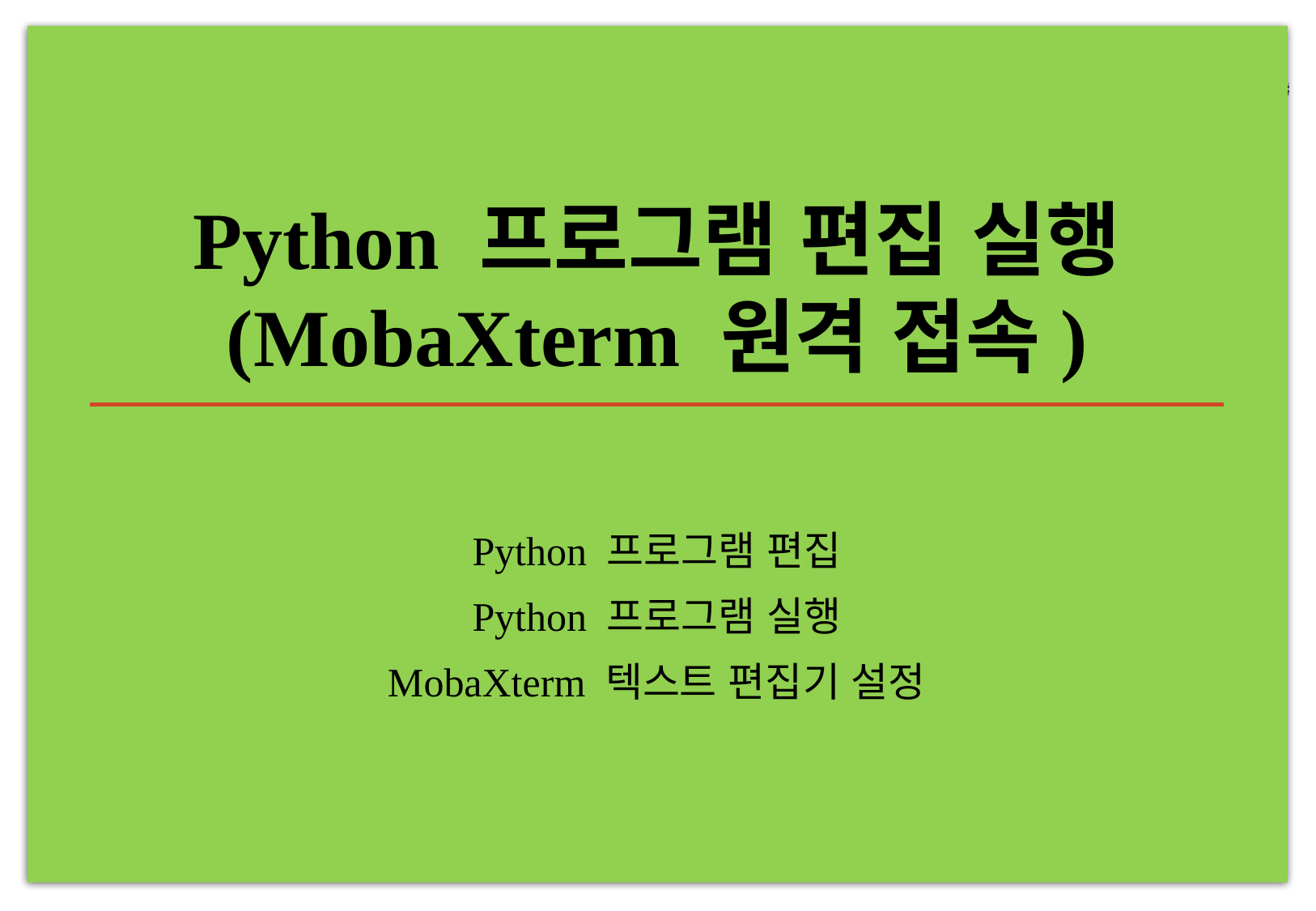

# Python 프로그램 편집 실행 (MobaXterm 원격 접속)
Python 프로그램 편집
Python 프로그램 실행
MobaXterm 텍스트 편집기 설정